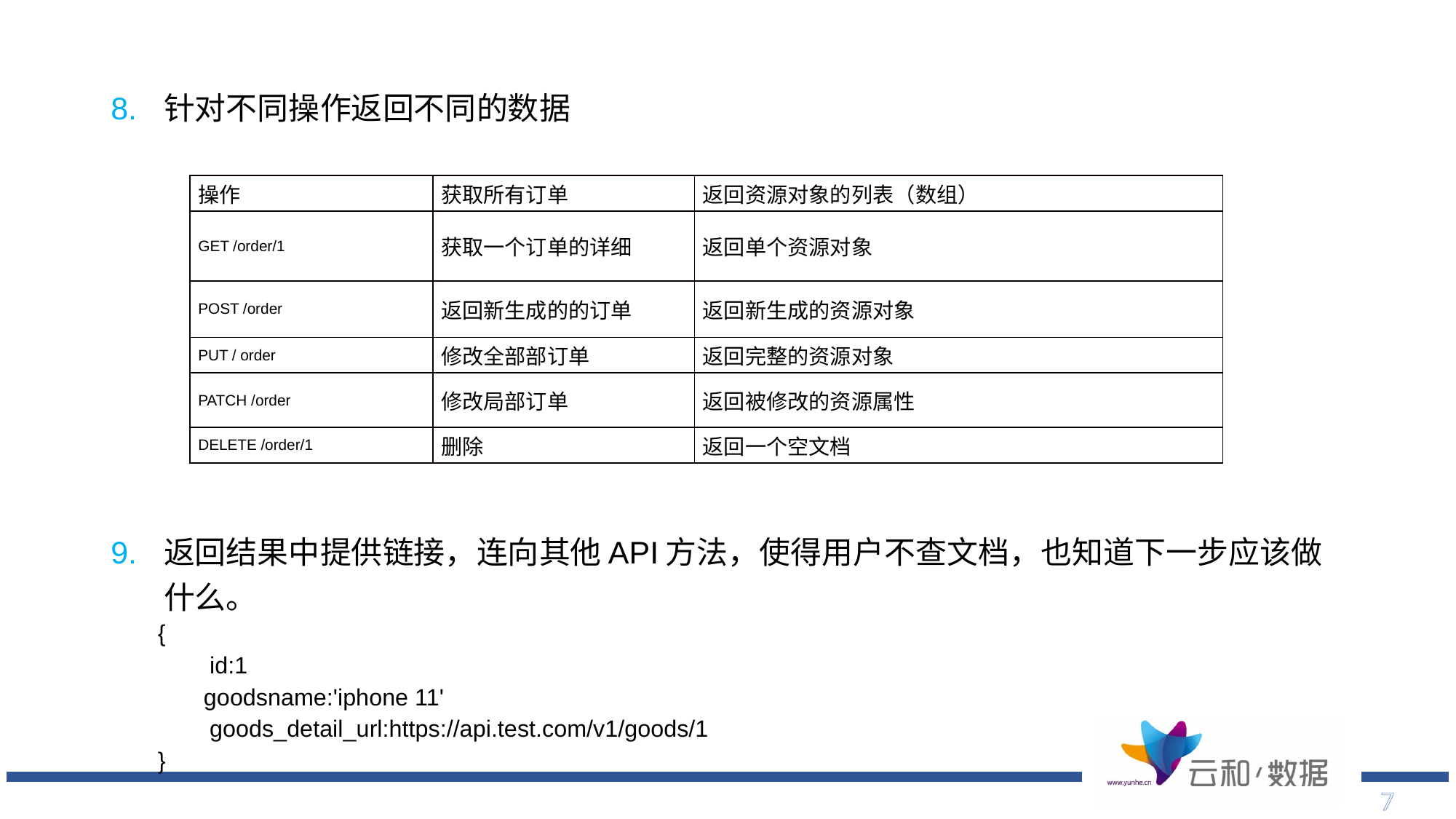

针对不同操作返回不同的数据

返回结果中提供链接，连向其他API方法，使得用户不查文档，也知道下一步应该做什么。
{
　　id:1
       goodsname:'iphone 11'
　　goods_detail_url:https://api.test.com/v1/goods/1
}
| 操作 | 获取所有订单 | 返回资源对象的列表（数组） |
| --- | --- | --- |
| GET /order/1 | 获取一个订单的详细 | 返回单个资源对象 |
| POST /order | 返回新生成的的订单 | 返回新生成的资源对象 |
| PUT / order | 修改全部部订单 | 返回完整的资源对象 |
| PATCH /order | 修改局部订单 | 返回被修改的资源属性 |
| DELETE /order/1 | 删除 | 返回一个空文档 |